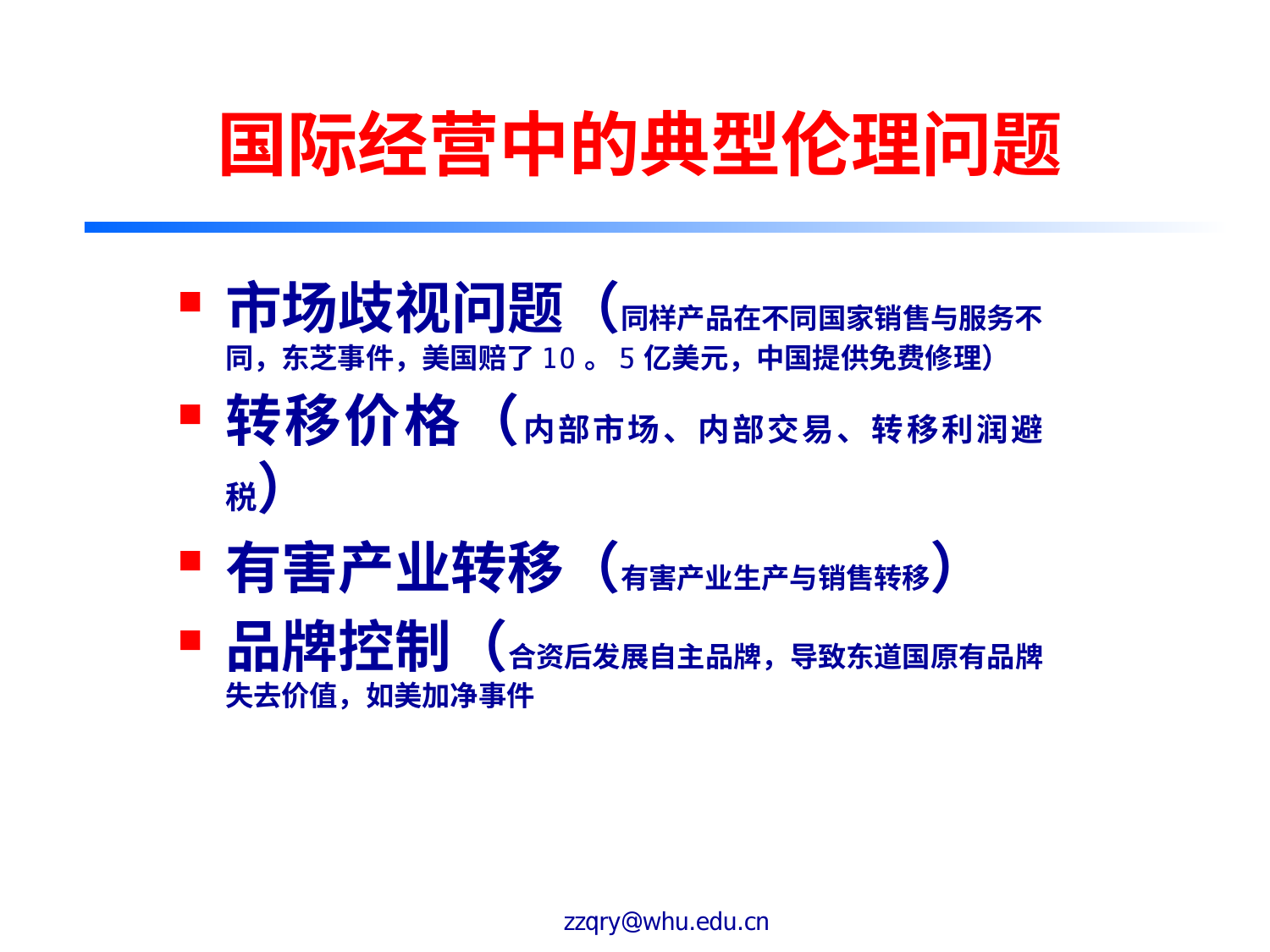

# 国际经营中的典型伦理问题
市场歧视问题（同样产品在不同国家销售与服务不同，东芝事件，美国赔了10。5亿美元，中国提供免费修理）
转移价格（内部市场、内部交易、转移利润避税）
有害产业转移（有害产业生产与销售转移）
品牌控制（合资后发展自主品牌，导致东道国原有品牌失去价值，如美加净事件

zzqry@whu.edu.cn